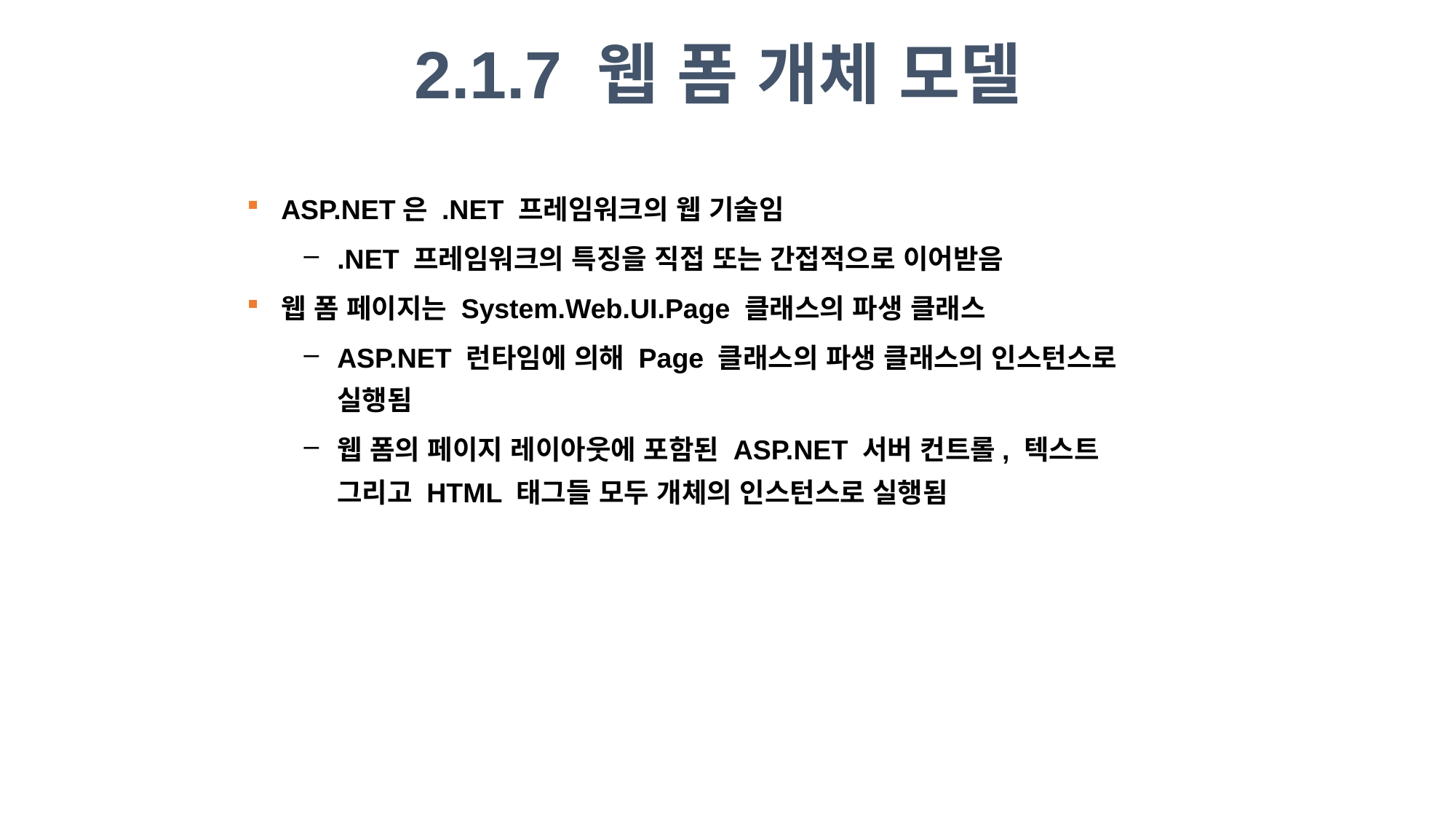

2.1.7 웹 폼 개체 모델

ASP.NET은 .NET 프레임워크의 웹 기술임
.NET 프레임워크의 특징을 직접 또는 간접적으로 이어받음
웹 폼 페이지는 System.Web.UI.Page 클래스의 파생 클래스
ASP.NET 런타임에 의해 Page 클래스의 파생 클래스의 인스턴스로 실행됨
웹 폼의 페이지 레이아웃에 포함된 ASP.NET 서버 컨트롤, 텍스트 그리고 HTML 태그들 모두 개체의 인스턴스로 실행됨